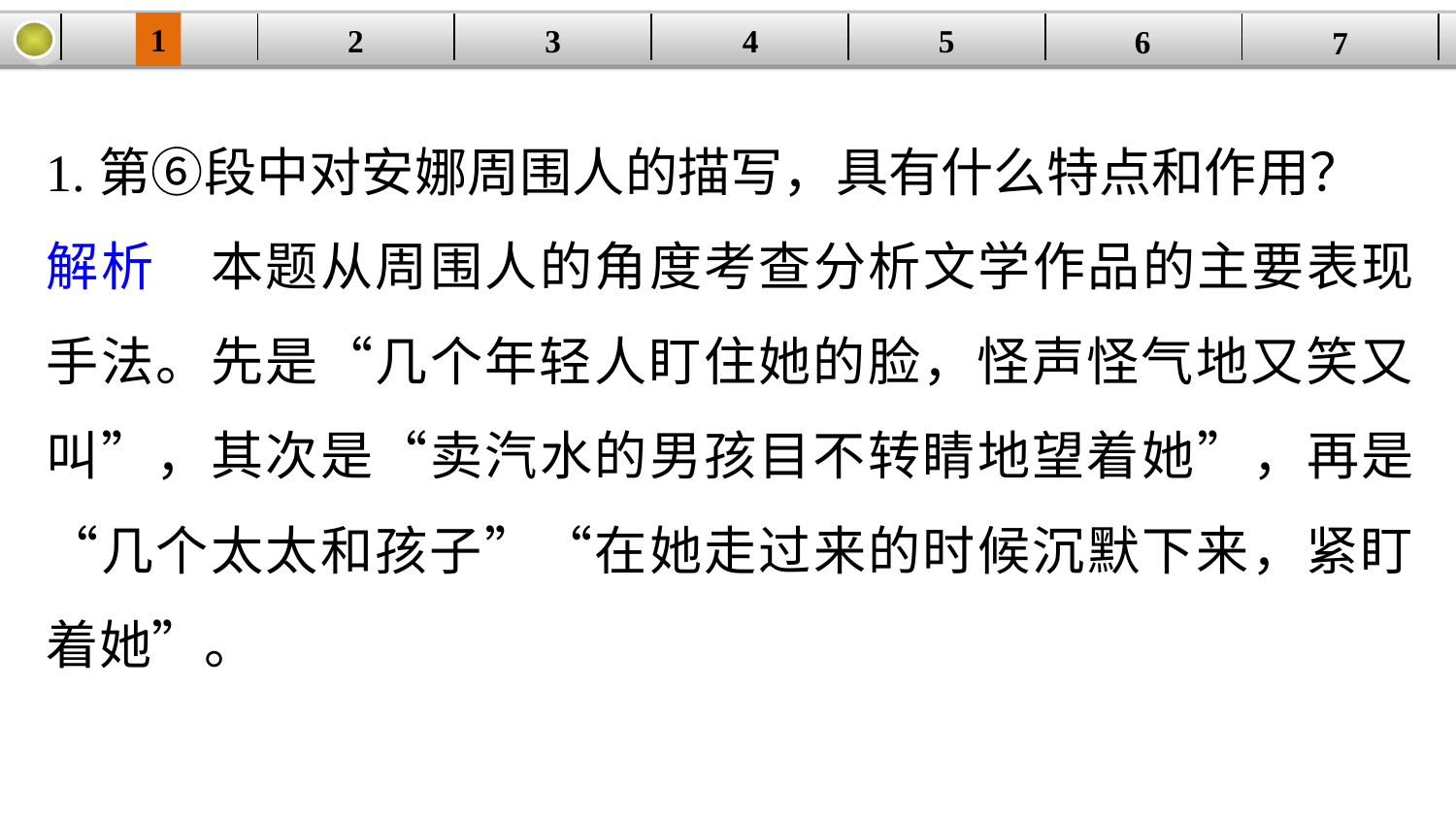

1
5
3
2
|  |  |  |  |  |  |  |
| --- | --- | --- | --- | --- | --- | --- |
4
6
7

1.第⑥段中对安娜周围人的描写，具有什么特点和作用？
解析　本题从周围人的角度考查分析文学作品的主要表现手法。先是“几个年轻人盯住她的脸，怪声怪气地又笑又叫”，其次是“卖汽水的男孩目不转睛地望着她”，再是“几个太太和孩子”“在她走过来的时候沉默下来，紧盯着她”。